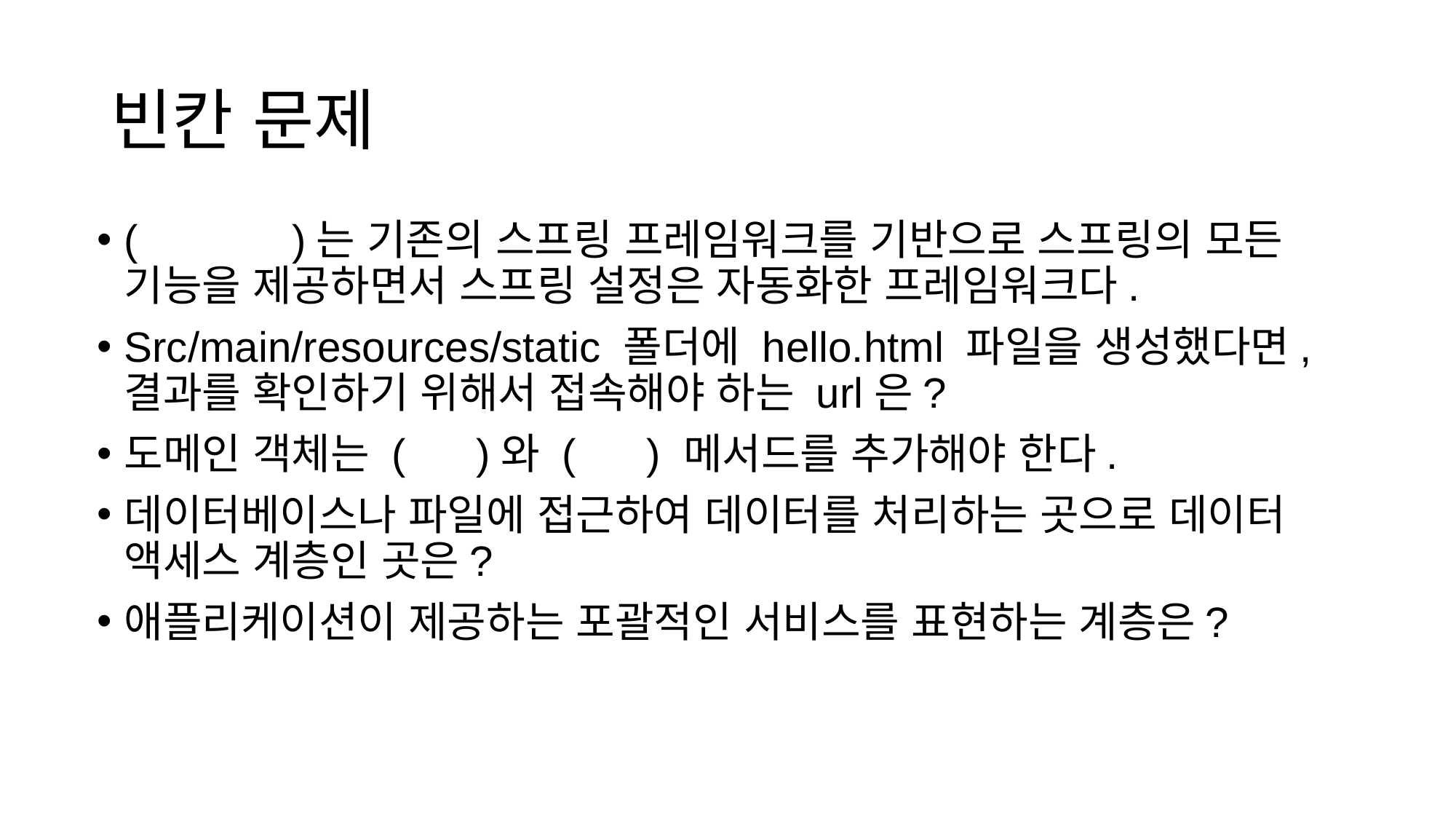

# 빈칸 문제
(             )는 기존의 스프링 프레임워크를 기반으로 스프링의 모든 기능을 제공하면서 스프링 설정은 자동화한 프레임워크다.
Src/main/resources/static 폴더에 hello.html 파일을 생성했다면, 결과를 확인하기 위해서 접속해야 하는 url은?
도메인 객체는 (      )와 (      ) 메서드를 추가해야 한다.
데이터베이스나 파일에 접근하여 데이터를 처리하는 곳으로 데이터 액세스 계층인 곳은?
애플리케이션이 제공하는 포괄적인 서비스를 표현하는 계층은?